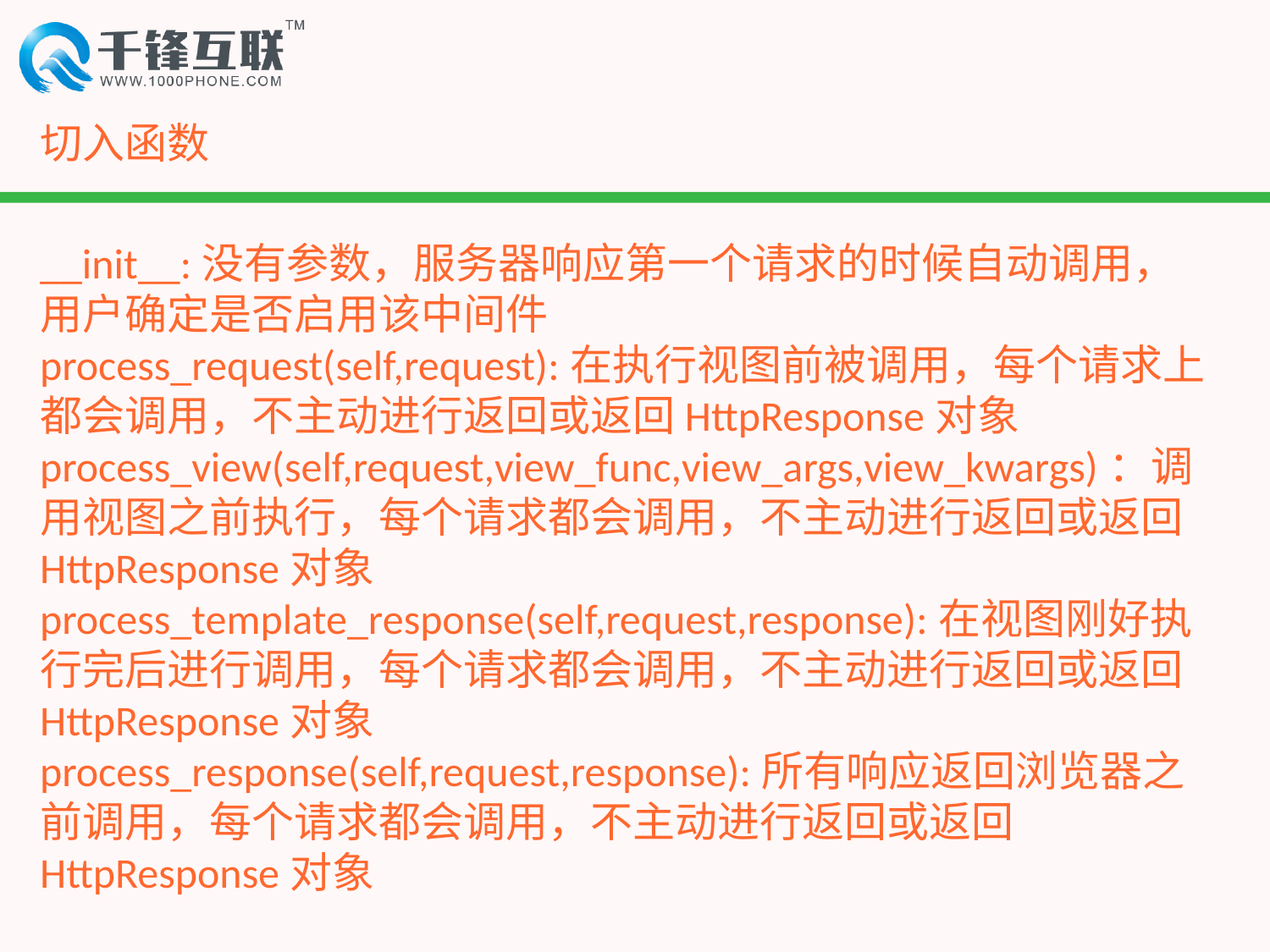

# 切入函数
__init__:没有参数，服务器响应第一个请求的时候自动调用，用户确定是否启用该中间件
process_request(self,request):在执行视图前被调用，每个请求上都会调用，不主动进行返回或返回HttpResponse对象
process_view(self,request,view_func,view_args,view_kwargs)：调用视图之前执行，每个请求都会调用，不主动进行返回或返回HttpResponse对象
process_template_response(self,request,response):在视图刚好执行完后进行调用，每个请求都会调用，不主动进行返回或返回HttpResponse对象
process_response(self,request,response):所有响应返回浏览器之前调用，每个请求都会调用，不主动进行返回或返回HttpResponse对象